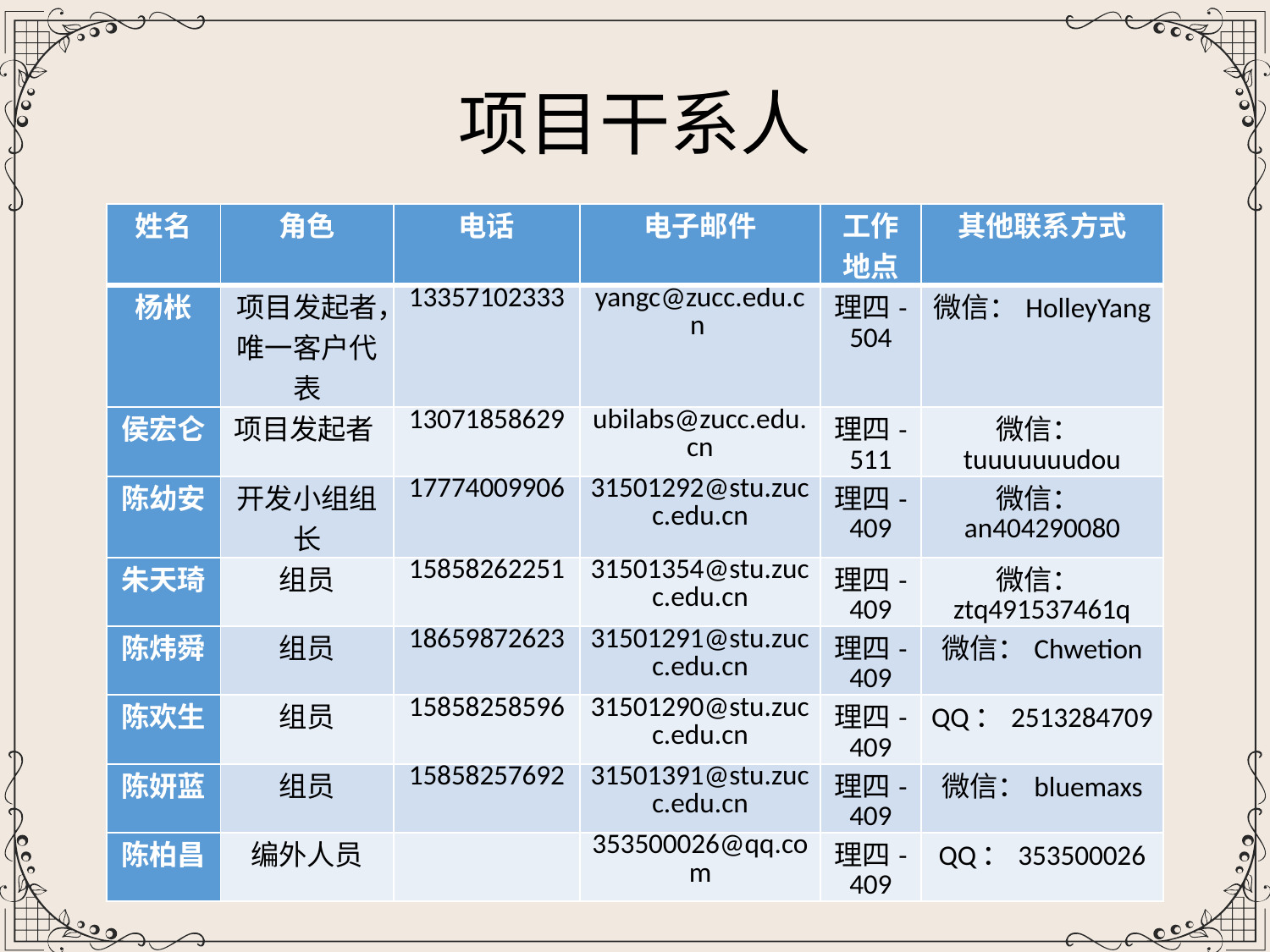

项目干系人
| 姓名 | 角色 | 电话 | 电子邮件 | 工作地点 | 其他联系方式 |
| --- | --- | --- | --- | --- | --- |
| 杨枨 | 项目发起者，唯一客户代表 | 13357102333 | yangc@zucc.edu.cn | 理四-504 | 微信：HolleyYang |
| 侯宏仑 | 项目发起者 | 13071858629 | ubilabs@zucc.edu.cn | 理四-511 | 微信：tuuuuuuudou |
| 陈幼安 | 开发小组组长 | 17774009906 | 31501292@stu.zucc.edu.cn | 理四-409 | 微信：an404290080 |
| 朱天琦 | 组员 | 15858262251 | 31501354@stu.zucc.edu.cn | 理四-409 | 微信：ztq491537461q |
| 陈炜舜 | 组员 | 18659872623 | 31501291@stu.zucc.edu.cn | 理四-409 | 微信：Chwetion |
| 陈欢生 | 组员 | 15858258596 | 31501290@stu.zucc.edu.cn | 理四-409 | QQ：2513284709 |
| 陈妍蓝 | 组员 | 15858257692 | 31501391@stu.zucc.edu.cn | 理四-409 | 微信：bluemaxs |
| 陈柏昌 | 编外人员 |  | 353500026@qq.com | 理四-409 | QQ：353500026 |